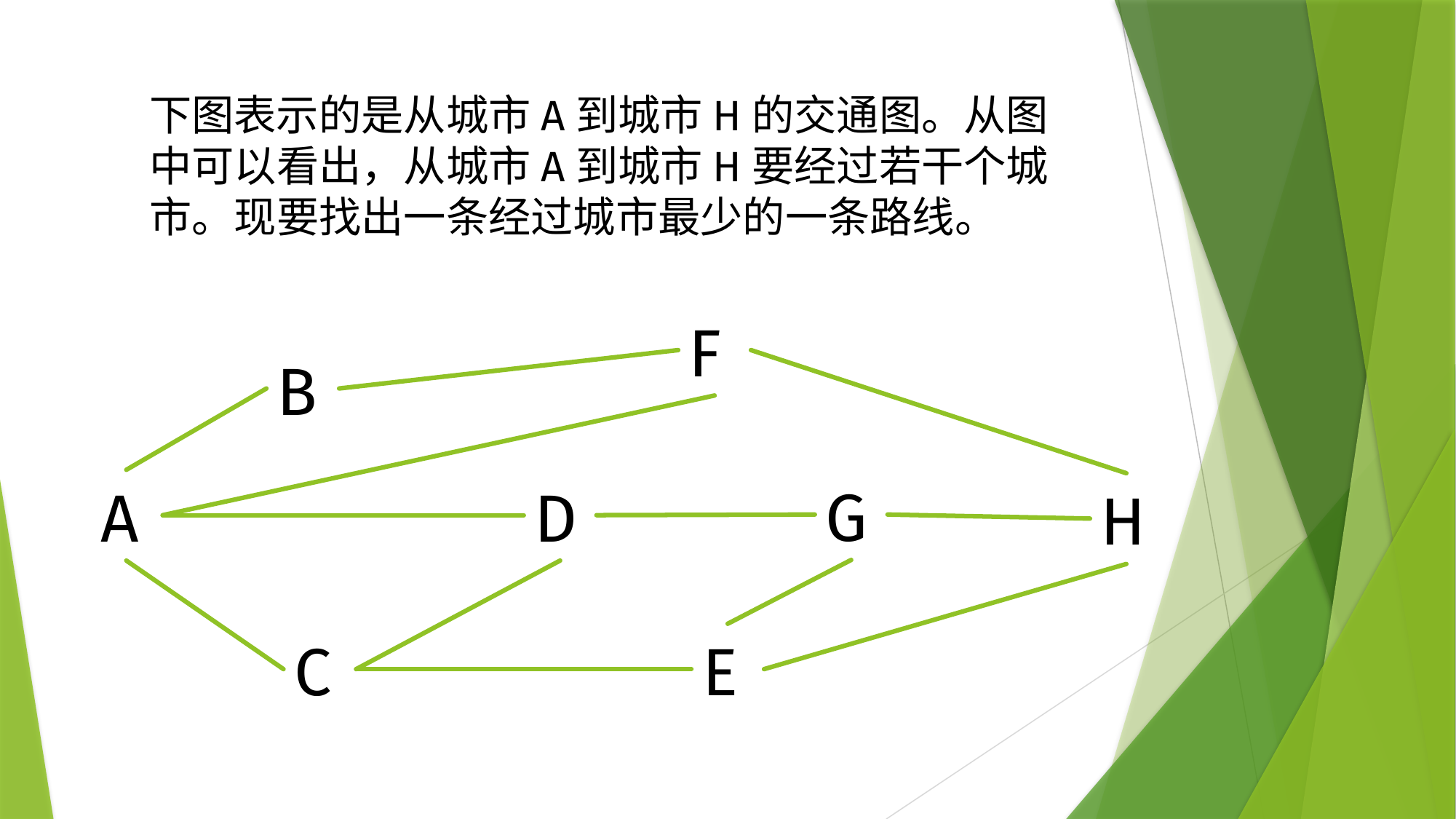

下图表示的是从城市A到城市H的交通图。从图中可以看出，从城市A到城市H要经过若干个城市。现要找出一条经过城市最少的一条路线。
F
B
G
A
D
H
C
E